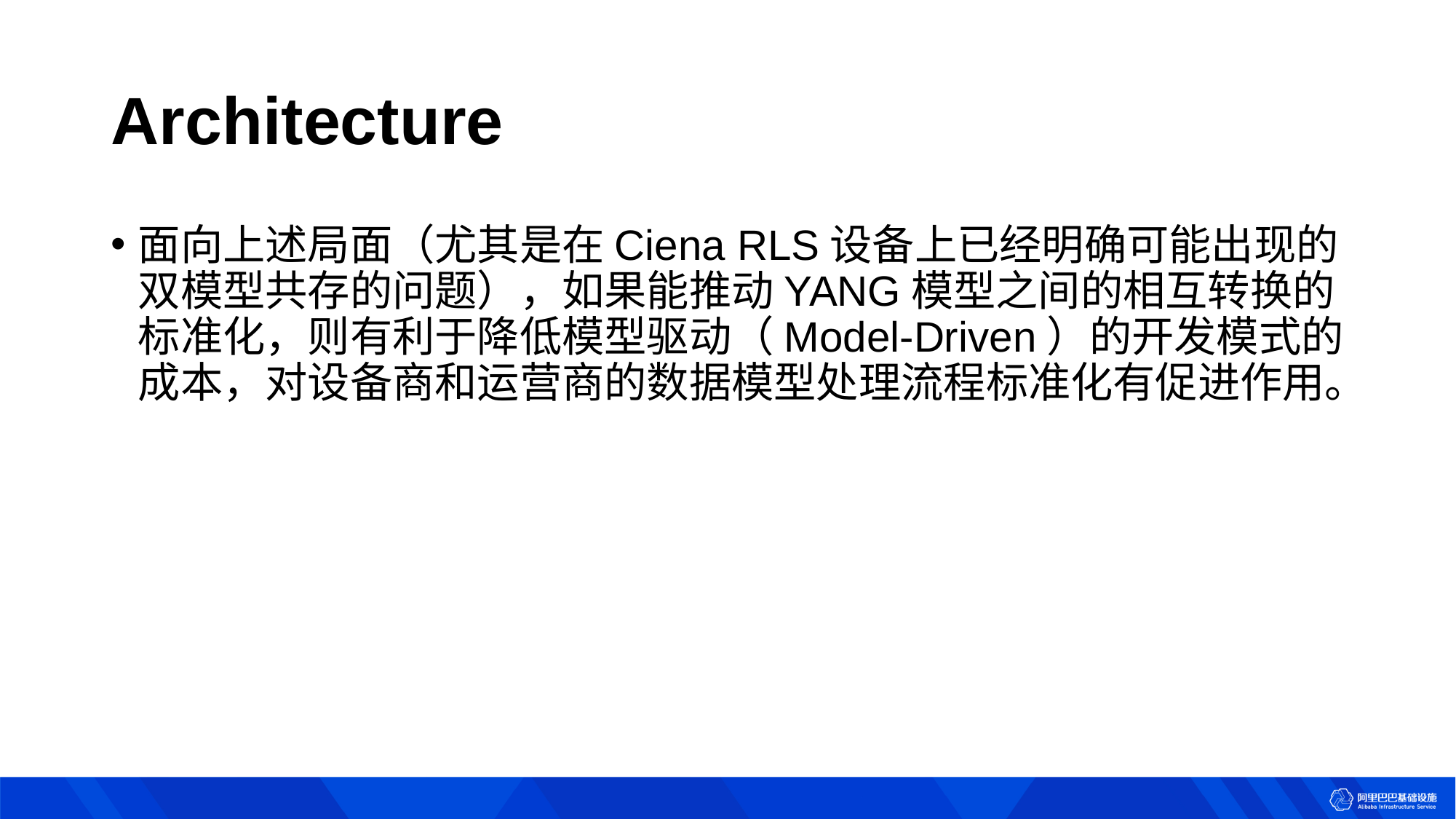

# Architecture
面向上述局面（尤其是在Ciena RLS设备上已经明确可能出现的双模型共存的问题），如果能推动YANG模型之间的相互转换的标准化，则有利于降低模型驱动（Model-Driven）的开发模式的成本，对设备商和运营商的数据模型处理流程标准化有促进作用。